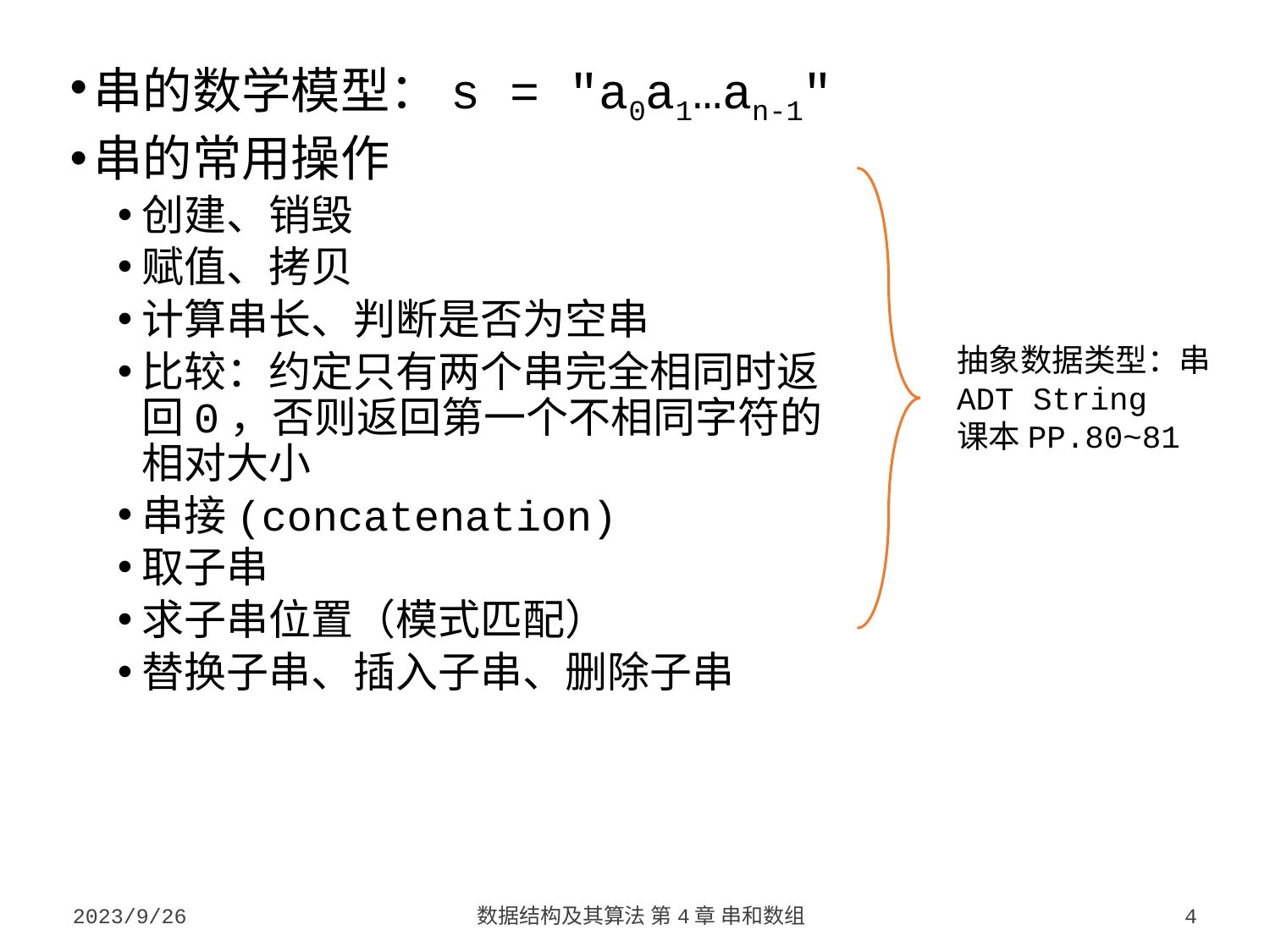

串的数学模型：s = "a0a1…an-1"
串的常用操作
创建、销毁
赋值、拷贝
计算串长、判断是否为空串
比较：约定只有两个串完全相同时返回0，否则返回第一个不相同字符的相对大小
串接(concatenation)
取子串
求子串位置（模式匹配）
替换子串、插入子串、删除子串

抽象数据类型：串
ADT String
课本PP.80~81
2023/9/26
数据结构及其算法 第4章 串和数组
4